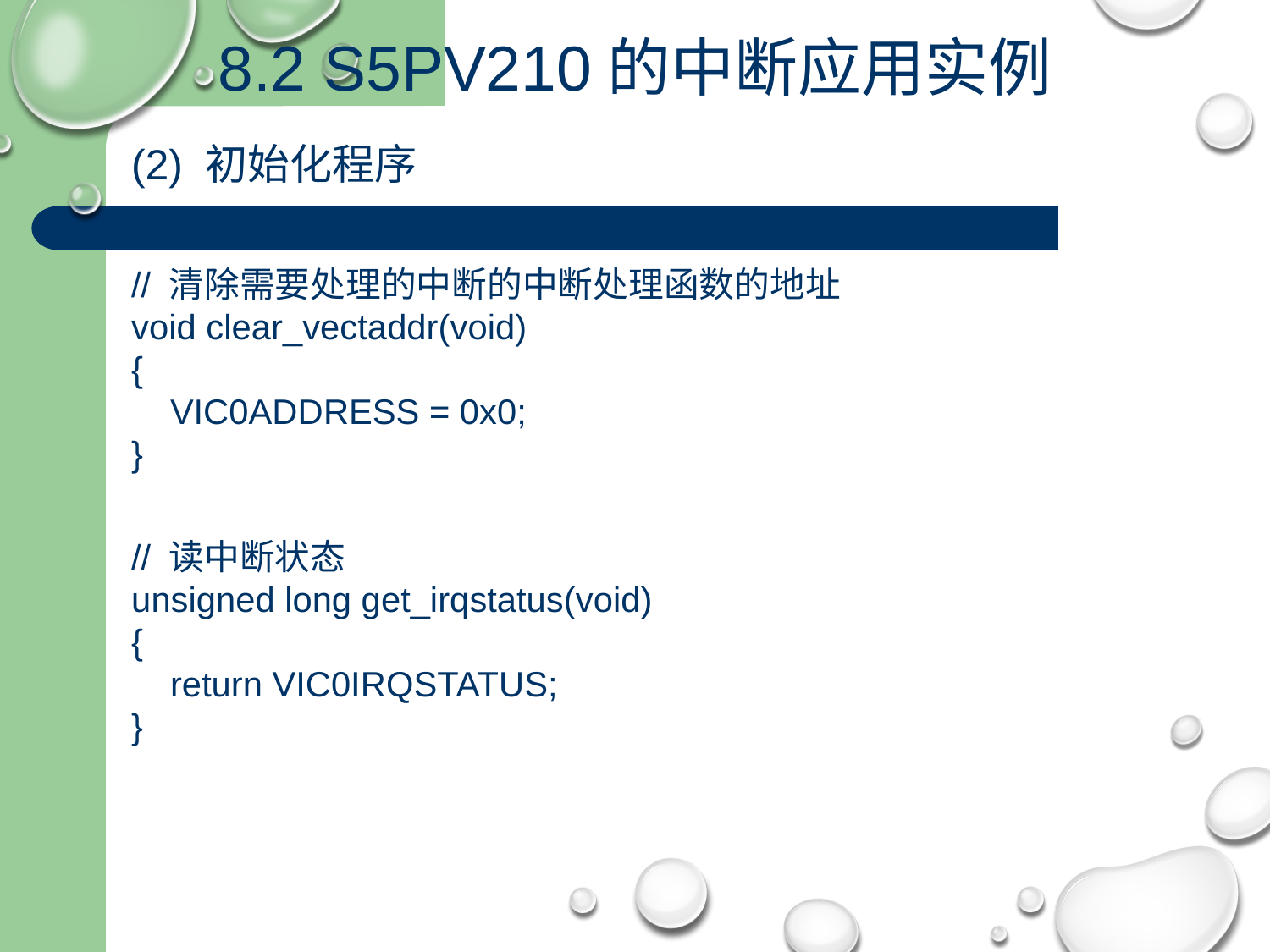

8.2 S5PV210的中断应用实例
(2) 初始化程序
// 清除需要处理的中断的中断处理函数的地址
void clear_vectaddr(void)
{
    VIC0ADDRESS = 0x0;
}
// 读中断状态
unsigned long get_irqstatus(void)
{
    return VIC0IRQSTATUS;
}